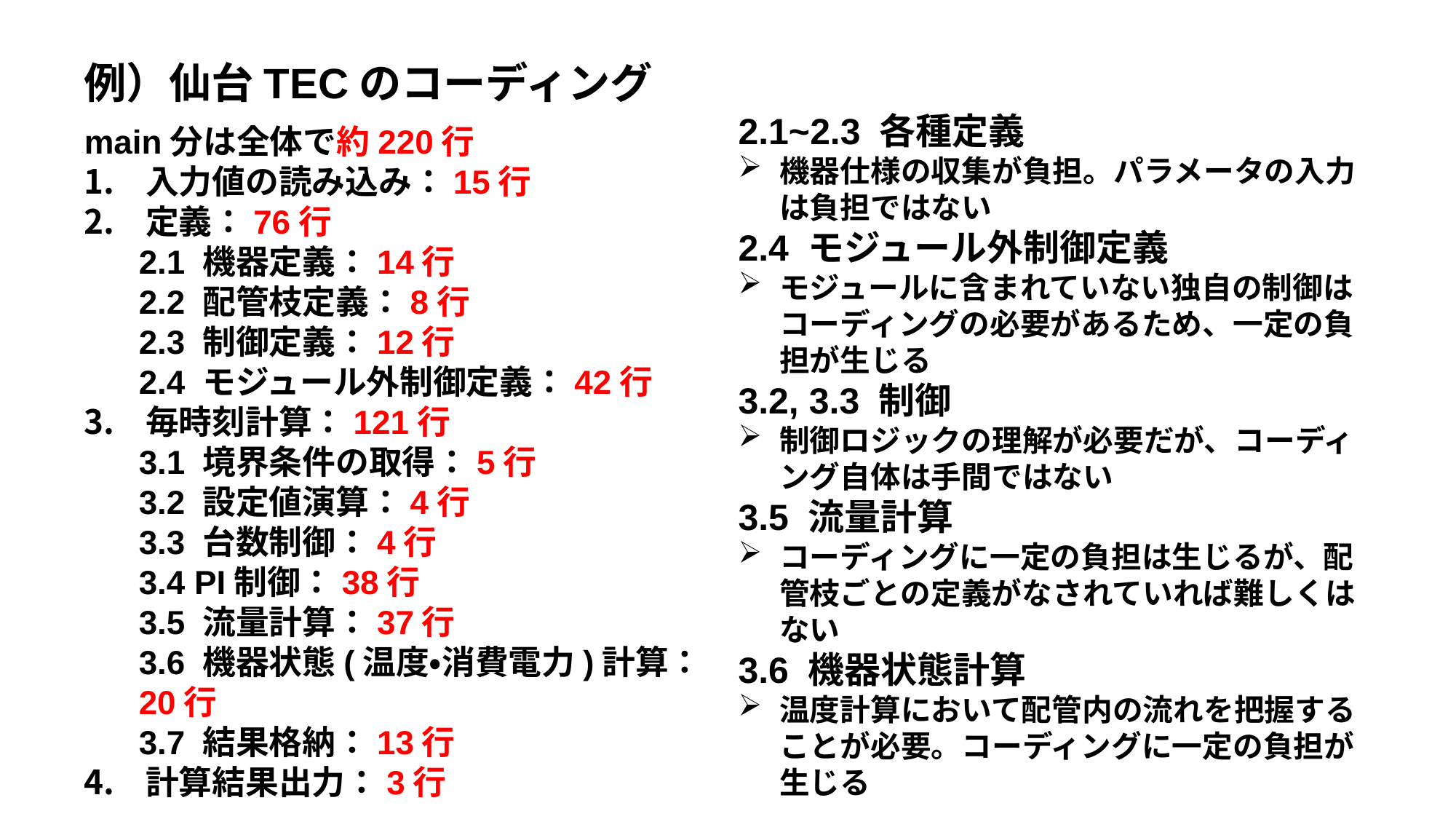

例）仙台TECのコーディング
2.1~2.3 各種定義
機器仕様の収集が負担。パラメータの入力は負担ではない
2.4 モジュール外制御定義
モジュールに含まれていない独自の制御はコーディングの必要があるため、一定の負担が生じる
3.2, 3.3 制御
制御ロジックの理解が必要だが、コーディング自体は手間ではない
3.5 流量計算
コーディングに一定の負担は生じるが、配管枝ごとの定義がなされていれば難しくはない
3.6 機器状態計算
温度計算において配管内の流れを把握することが必要。コーディングに一定の負担が生じる
main分は全体で約220行
入力値の読み込み：15行
定義：76行
2.1 機器定義：14行
2.2 配管枝定義：8行
2.3 制御定義：12行
2.4 モジュール外制御定義：42行
毎時刻計算：121行
3.1 境界条件の取得：5行
3.2 設定値演算：4行
3.3 台数制御：4行
3.4 PI制御：38行
3.5 流量計算：37行
3.6 機器状態(温度・消費電力)計算：20行
3.7 結果格納：13行
計算結果出力：3行